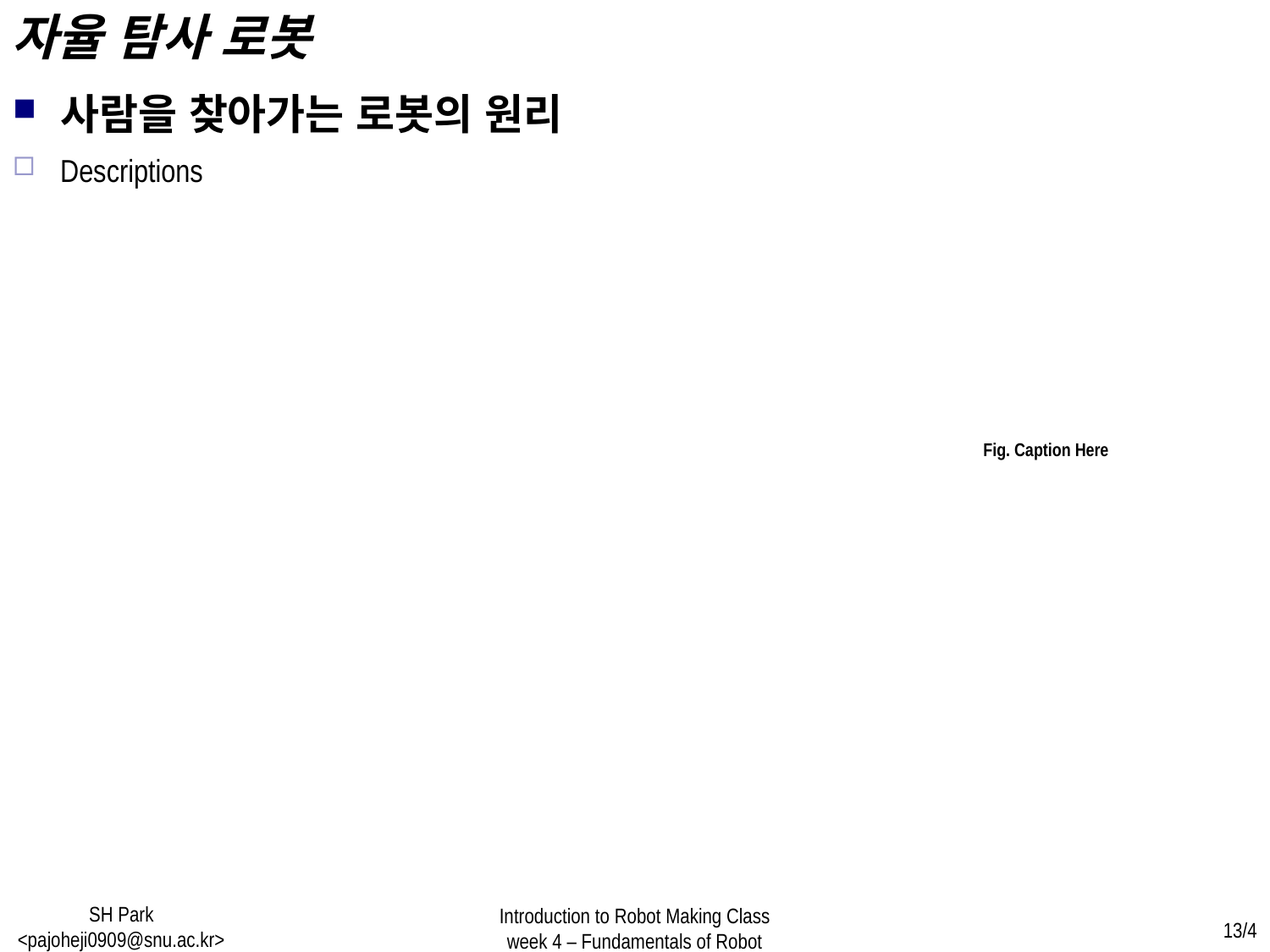

자율 탐사 로봇
사람을 찾아가는 로봇의 원리
Descriptions
Fig. Caption Here
SH Park <pajoheji0909@snu.ac.kr>
Introduction to Robot Making Class
week 4 – Fundamentals of Robot
13/4